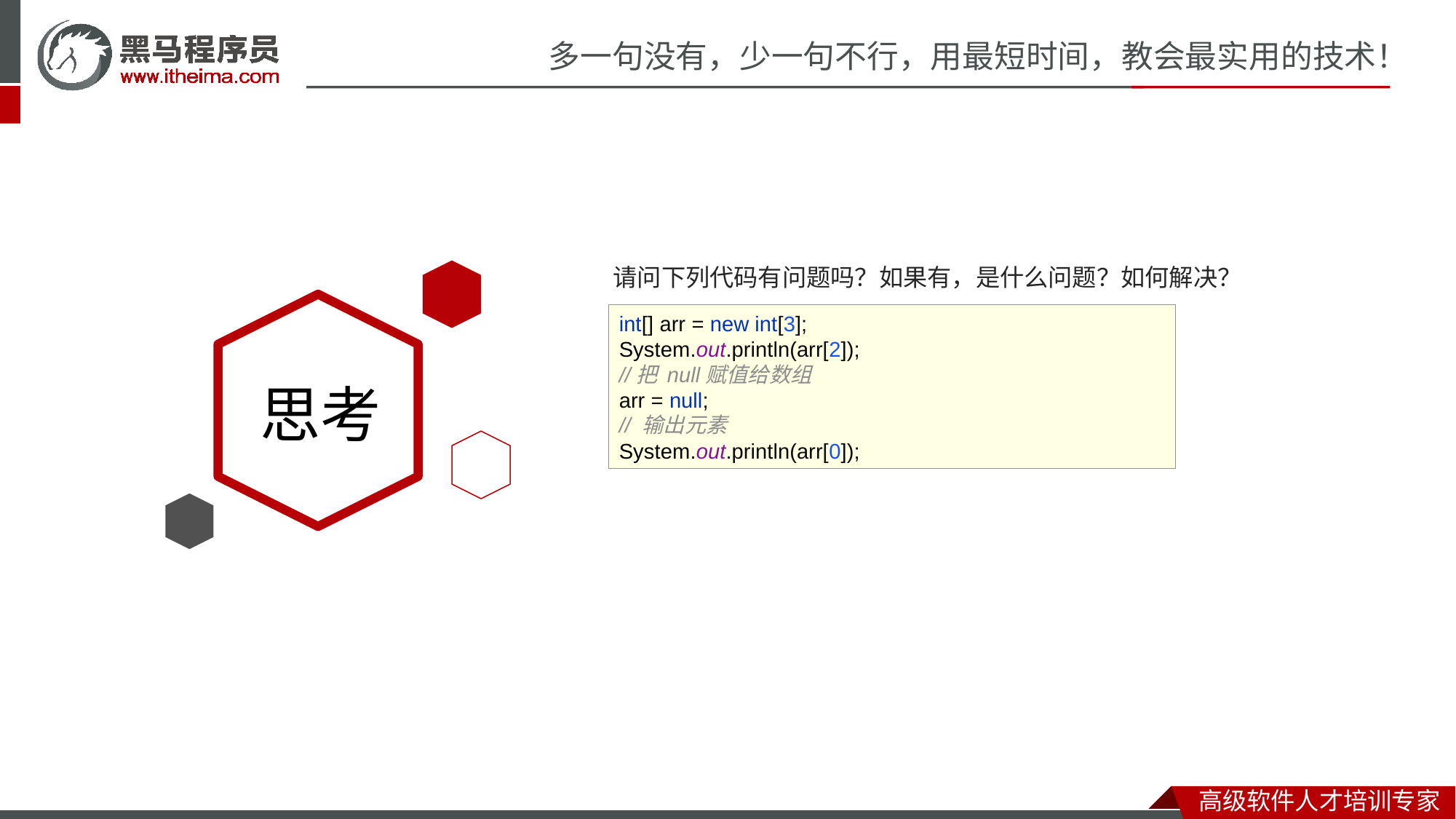

请问下列代码有问题吗？如果有，是什么问题？如何解决？

int[] arr = new int[3];
System.out.println(arr[2]);
//把 null赋值给数组
arr = null;
// 输出元素
System.out.println(arr[0]);